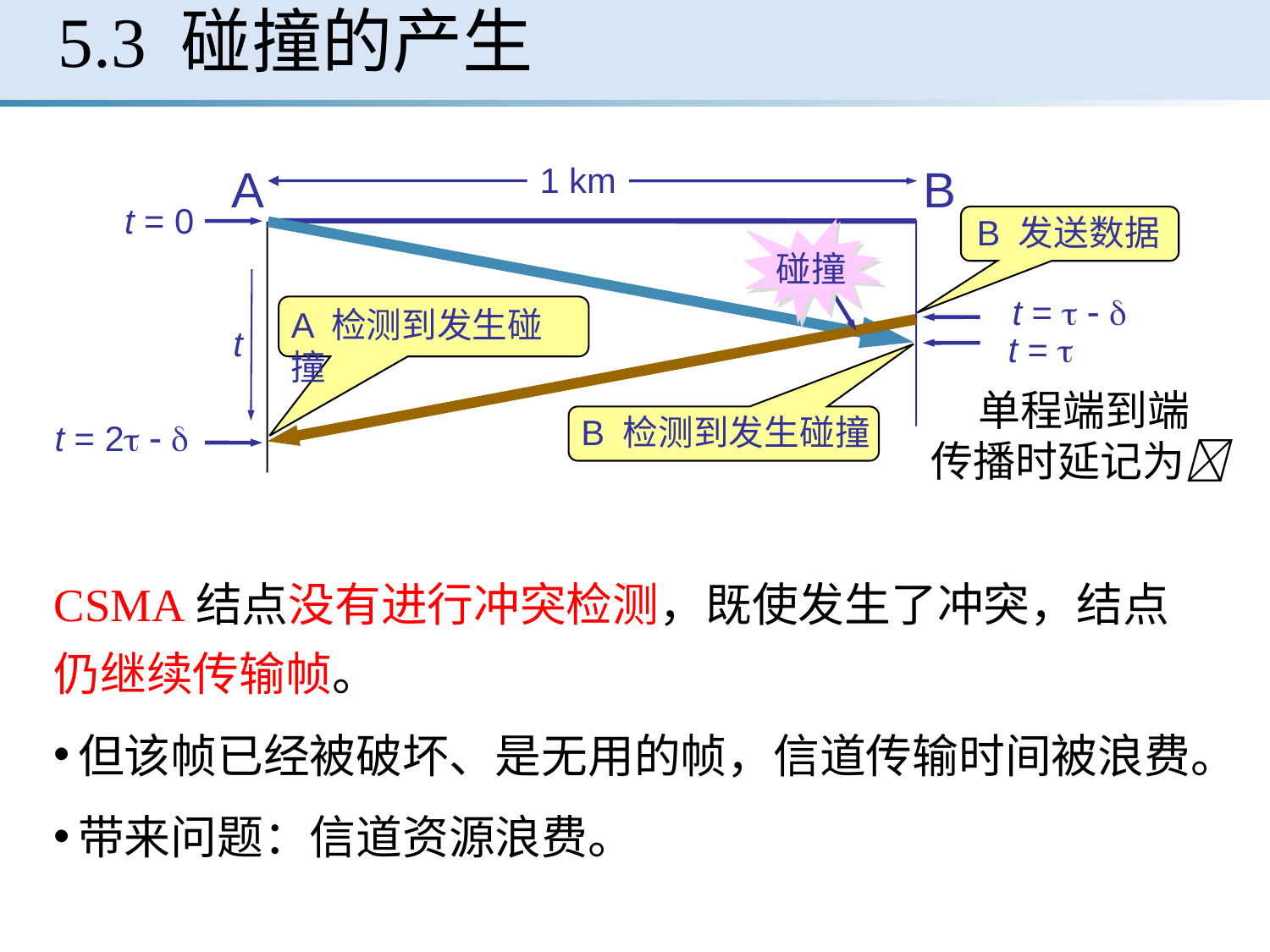

5.3 碰撞的产生
1 km
A
B

t = 0
  B 发送数据

  t = τ − δ

碰撞

A 检测到发生碰撞
t = 2τ − δ

t

  t = τ

B 检测到发生碰撞

单程端到端
传播时延记为τ
CSMA结点没有进行冲突检测，既使发生了冲突，结点仍继续传输帧。
但该帧已经被破坏、是无用的帧，信道传输时间被浪费。
带来问题：信道资源浪费。